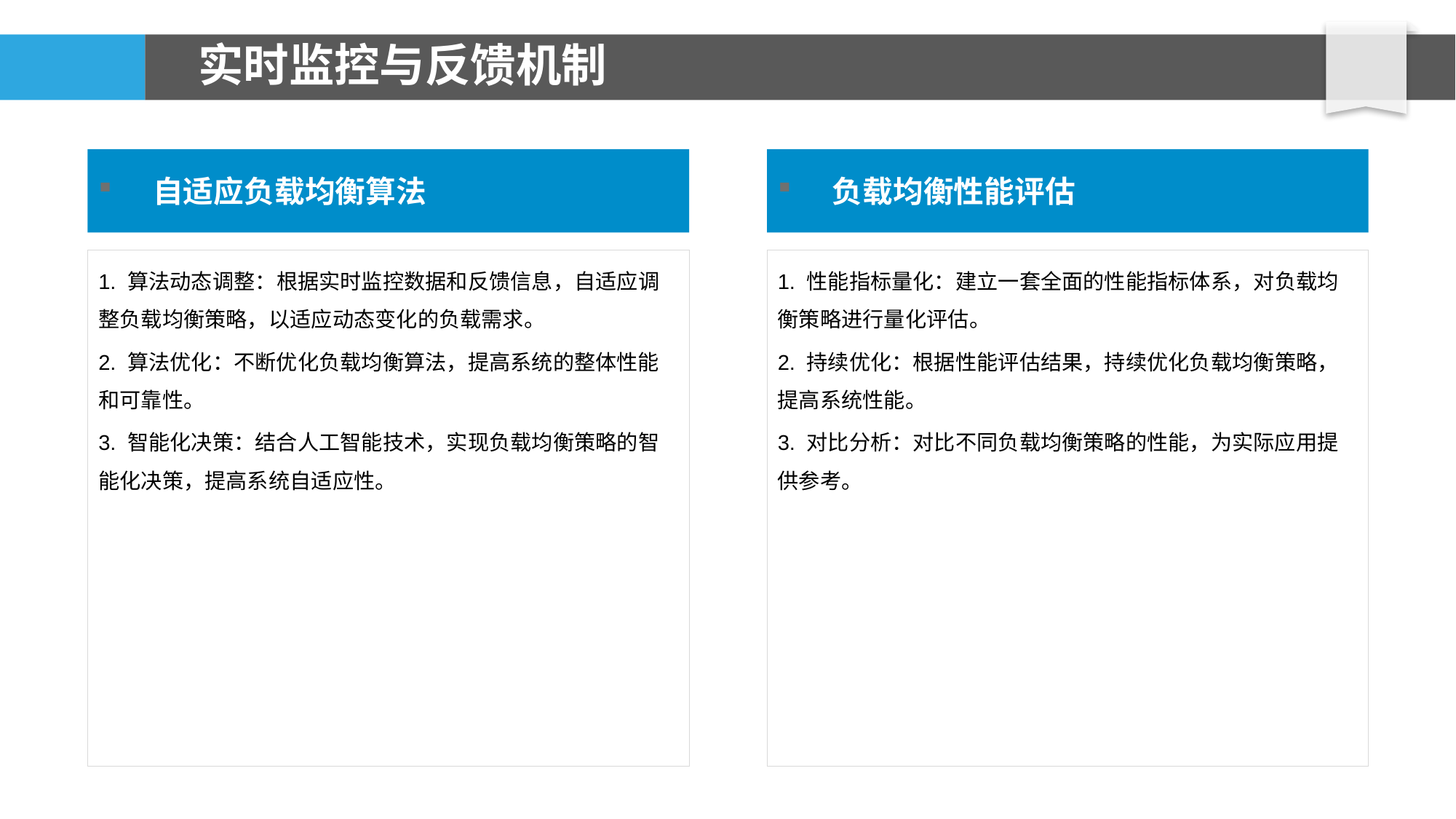

# 实时监控与反馈机制
自适应负载均衡算法
负载均衡性能评估
1. 算法动态调整：根据实时监控数据和反馈信息，自适应调整负载均衡策略，以适应动态变化的负载需求。
2. 算法优化：不断优化负载均衡算法，提高系统的整体性能和可靠性。
3. 智能化决策：结合人工智能技术，实现负载均衡策略的智能化决策，提高系统自适应性。
1. 性能指标量化：建立一套全面的性能指标体系，对负载均衡策略进行量化评估。
2. 持续优化：根据性能评估结果，持续优化负载均衡策略，提高系统性能。
3. 对比分析：对比不同负载均衡策略的性能，为实际应用提供参考。